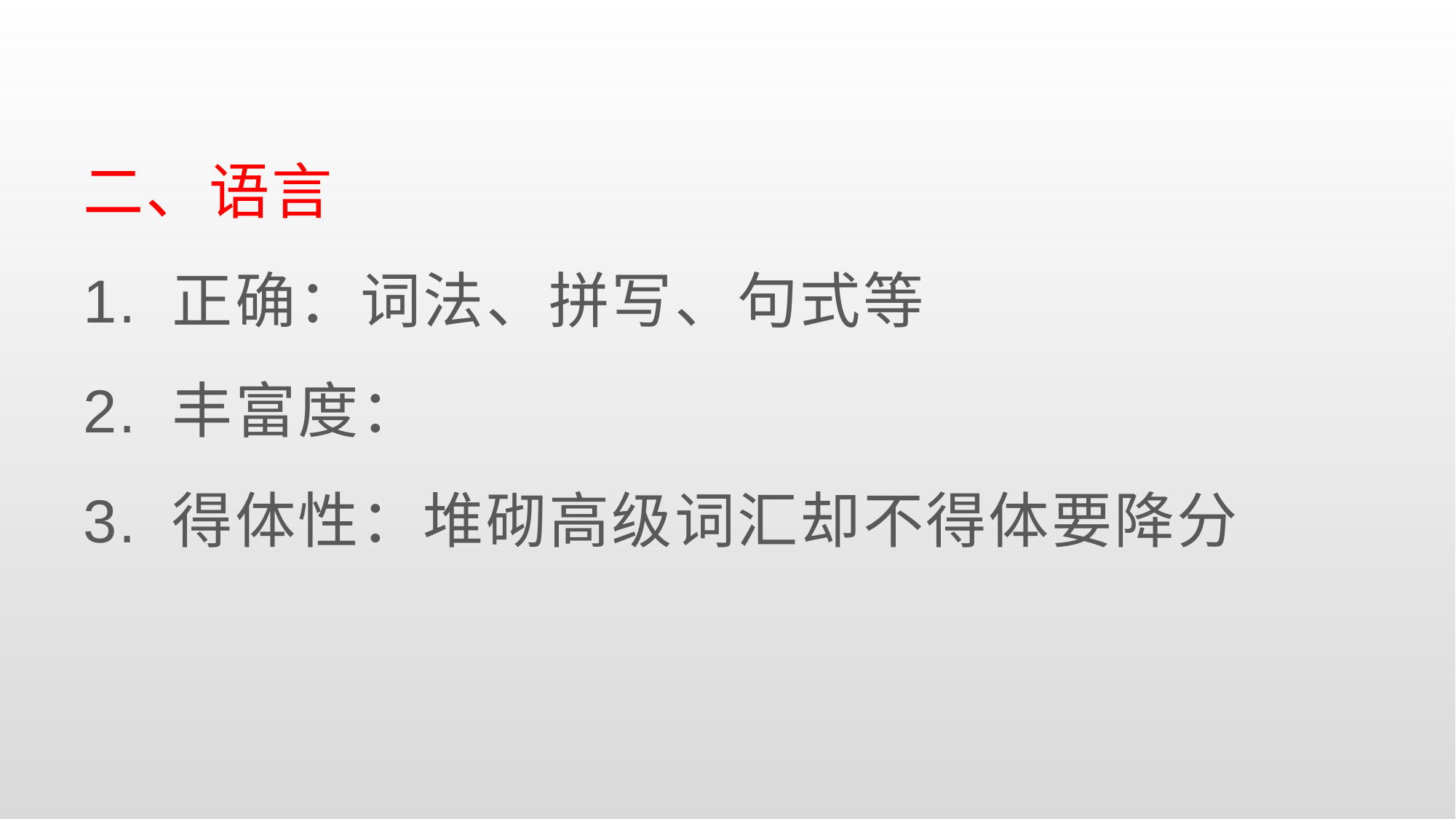

#
二、语言
1. 正确：词法、拼写、句式等
2. 丰富度：
3. 得体性：堆砌高级词汇却不得体要降分